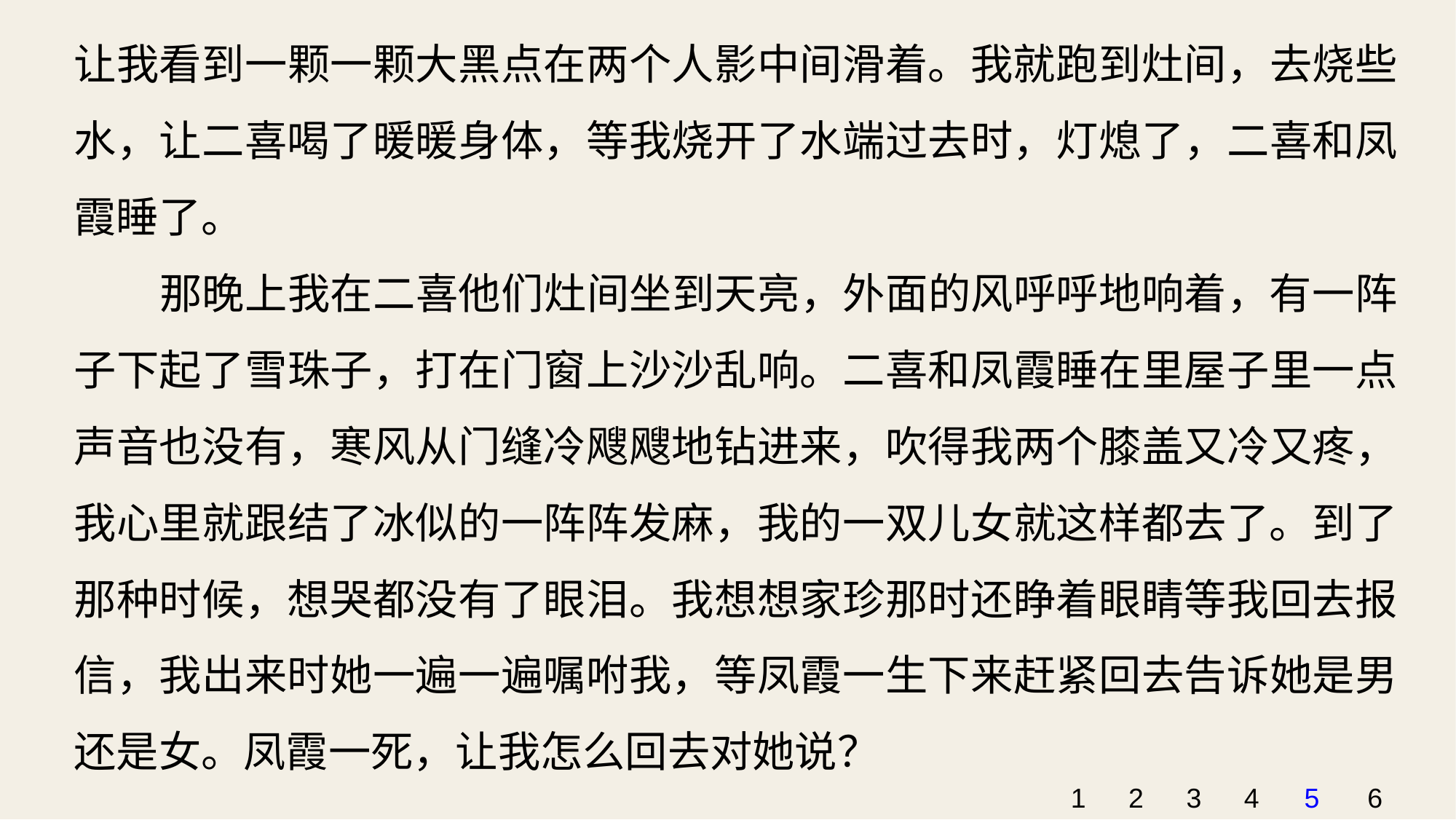

让我看到一颗一颗大黑点在两个人影中间滑着。我就跑到灶间，去烧些水，让二喜喝了暖暖身体，等我烧开了水端过去时，灯熄了，二喜和凤霞睡了。
那晚上我在二喜他们灶间坐到天亮，外面的风呼呼地响着，有一阵子下起了雪珠子，打在门窗上沙沙乱响。二喜和凤霞睡在里屋子里一点声音也没有，寒风从门缝冷飕飕地钻进来，吹得我两个膝盖又冷又疼，我心里就跟结了冰似的一阵阵发麻，我的一双儿女就这样都去了。到了那种时候，想哭都没有了眼泪。我想想家珍那时还睁着眼睛等我回去报信，我出来时她一遍一遍嘱咐我，等凤霞一生下来赶紧回去告诉她是男还是女。凤霞一死，让我怎么回去对她说？
1
2
3
4
5
6